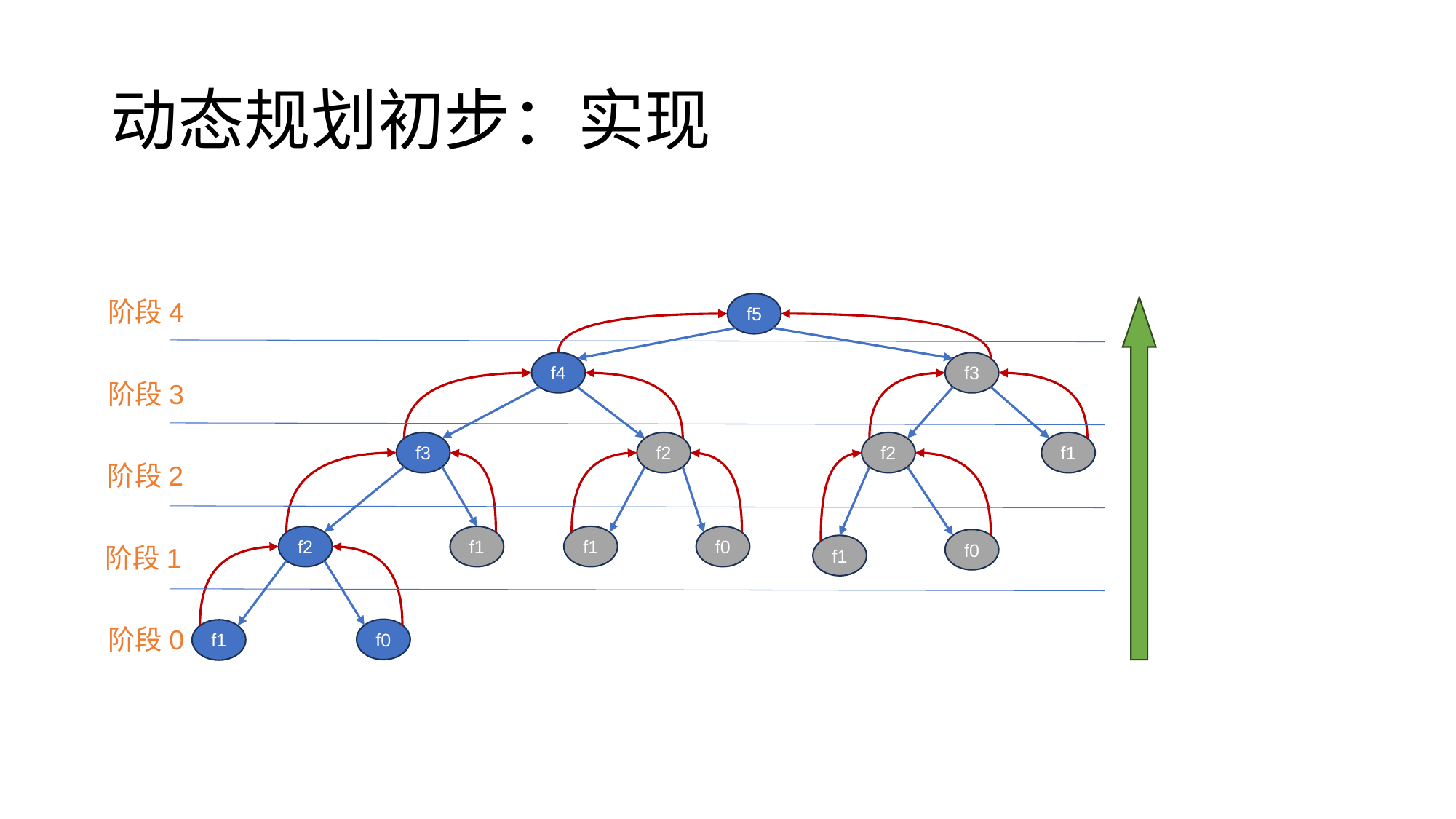

# 动态规划初步：实现
阶段4
f5

f4
f3
阶段3
f3
f2
f2
f1
阶段2
f2
f1
f1
f0
f0
f1
阶段1
阶段0
f0
f1